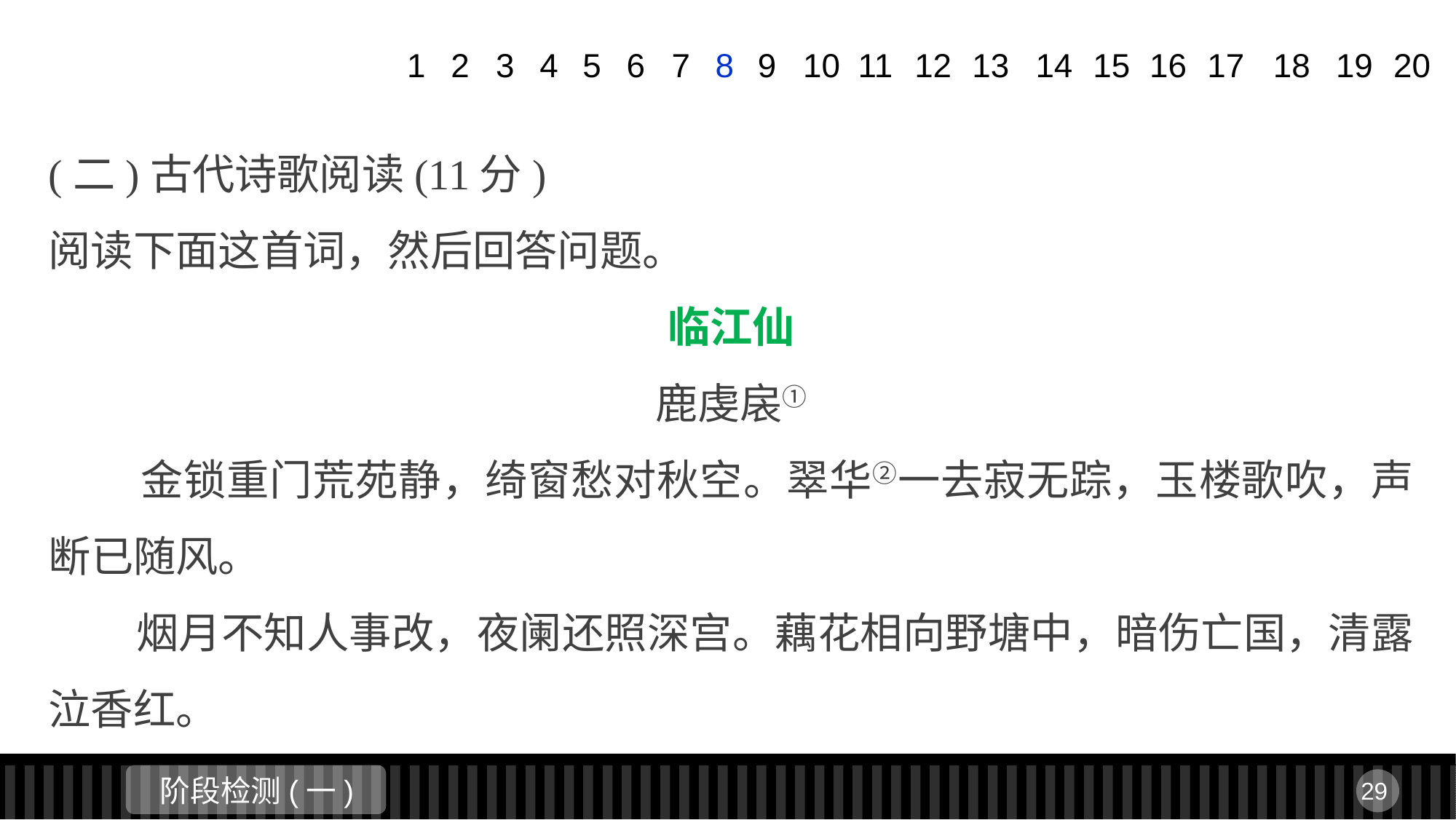

1
2
3
4
5
6
7
8
9
11
12
13
14
15
16
17
18
19
20
10
(二)古代诗歌阅读(11分)
阅读下面这首词，然后回答问题。
临江仙
鹿虔扆①
        金锁重门荒苑静，绮窗愁对秋空。翠华②一去寂无踪，玉楼歌吹，声断已随风。
        烟月不知人事改，夜阑还照深宫。藕花相向野塘中，暗伤亡国，清露泣香红。